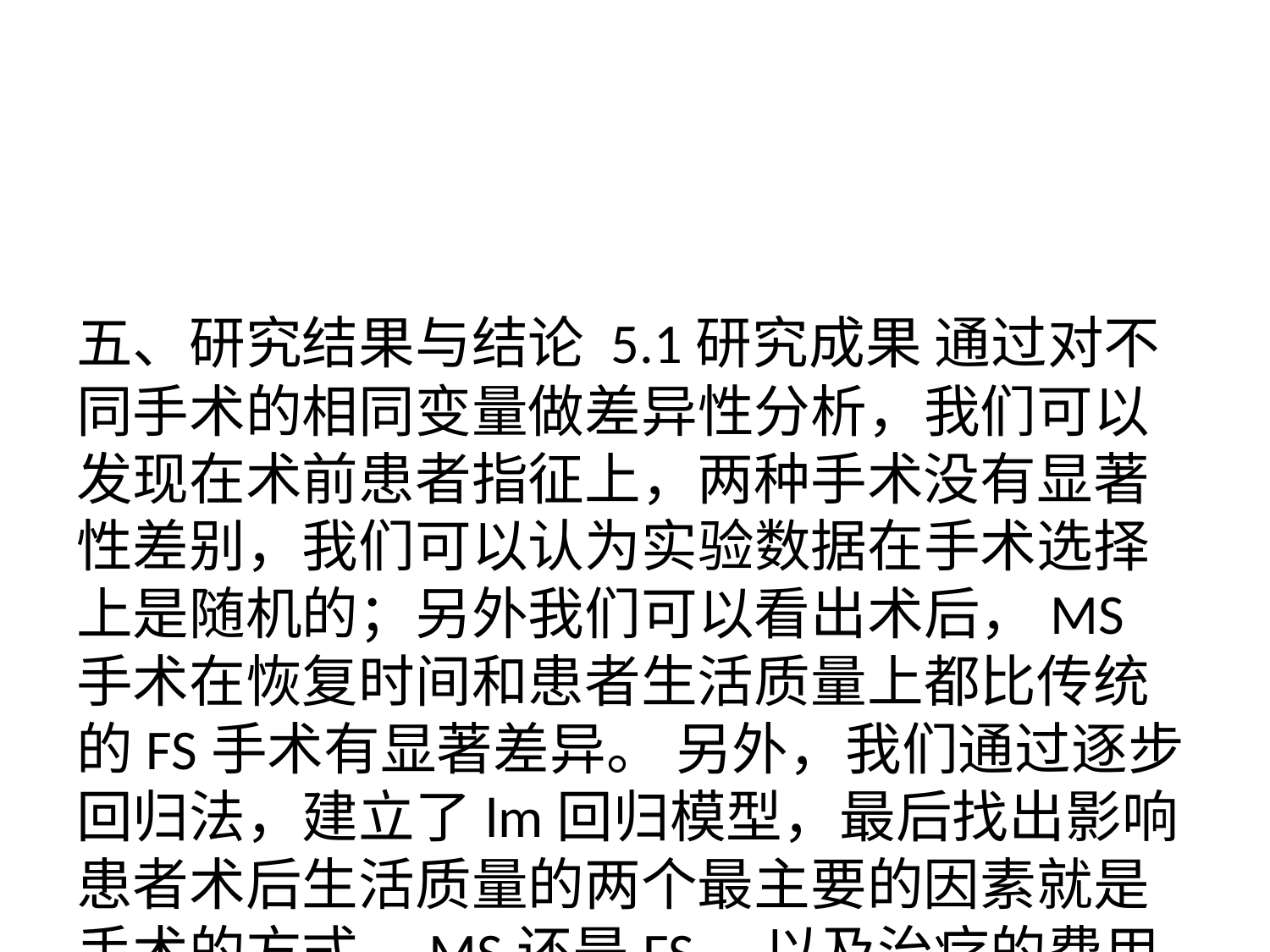

五、研究结果与结论 5.1研究成果 通过对不同手术的相同变量做差异性分析，我们可以发现在术前患者指征上，两种手术没有显著性差别，我们可以认为实验数据在手术选择上是随机的；另外我们可以看出术后，MS手术在恢复时间和患者生活质量上都比传统的FS手术有显著差异。 另外，我们通过逐步回归法，建立了lm回归模型，最后找出影响患者术后生活质量的两个最主要的因素就是手术的方式，MS还是FS，以及治疗的费用。
5.2主要影响因素具体分析 手术方式上，选择MS方式的患者术后生活质量会比FS方式更高。 在治疗费用上，花费越多的患者术后的生活质量也就越差。我们知道，MS手术的费用从图上看起来比FS偏高，但是决定手术费用的因素还有很多，如患者的年纪和患病经历等等。因此想要简单的降低患者的治疗费用并非易事。
5.3建议与对策 通过综合的分析，我们可以认为，MS手术相较于FS手术，具有较为明显的优势，可以明显提高患者的术后生活质量，但是作为一项新开展的手术方式，MS依然存在着费用高等缺点，而费用高也往往会成为许多患者的难处。因此，我们可以寄希望于这项手术在新的时代获得快速地发展和推广，从而逐步降低手术费用，为更多的患者造福。 另外，从患者特征来分析，我们也发现了需要做AVR手术的主要人群，60岁左右的男性，尤其是有慢阻肺等相关疾病的患者。因此我们可以提倡和推广定期体检，鼓励这些群体增强锻炼，从患病的源头遏制病情的出现，从而让人们的生活质量进一步提高。
六、模型不足 模型筛选出的主要影响因素过少，拟合度整体偏低，部分变量间仍存在一定的相关性且难以解决。数据中同时存在分类变量与连续变量，在模型整体相关系数的计算和可视化上存在难度。